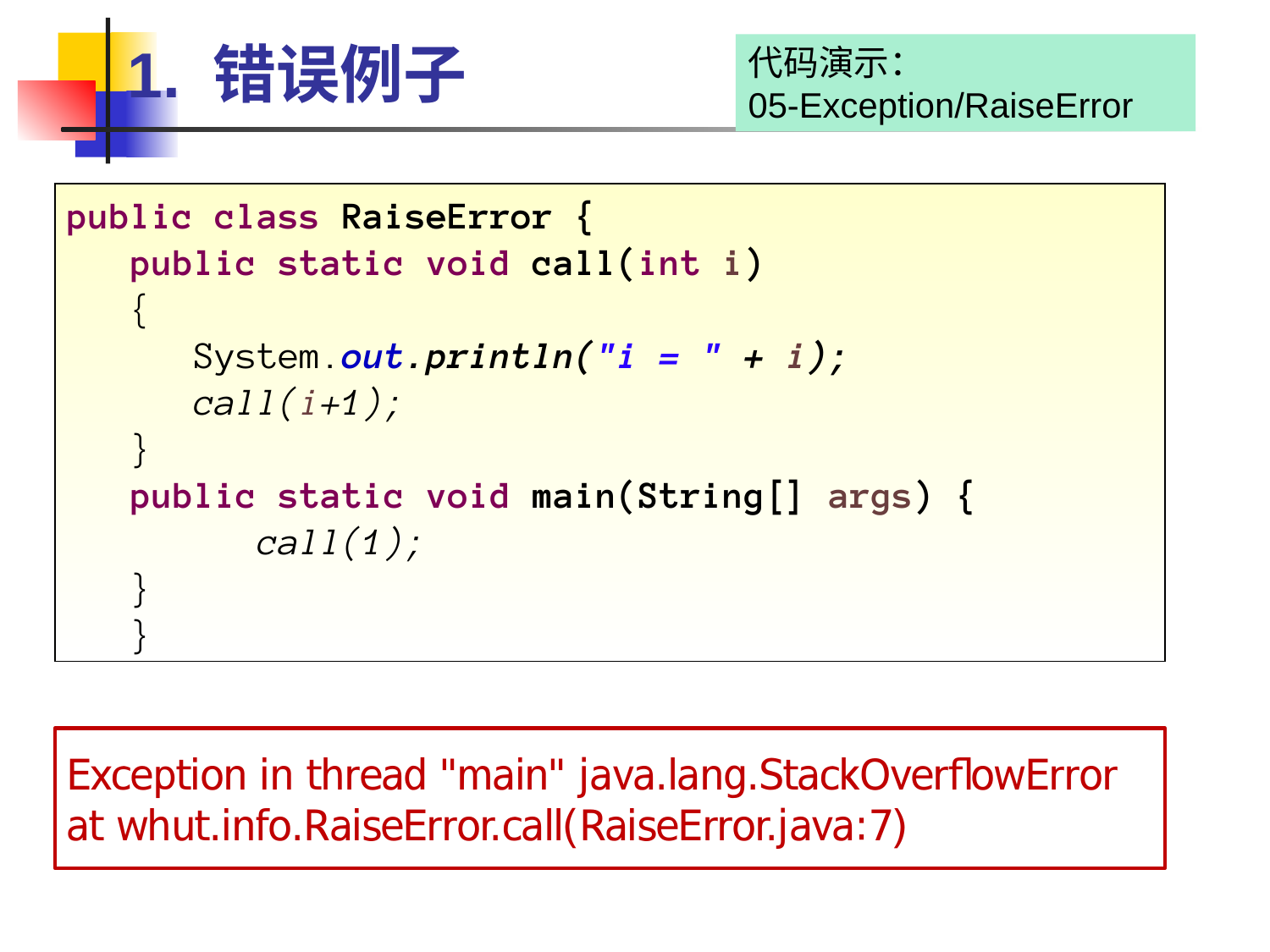

# 1. 错误例子
代码演示：
05-Exception/RaiseError
public class RaiseError {
public static void call(int i)
{
System.out.println("i = " + i);
call(i+1);
}
public static void main(String[] args) {
	call(1);
}
}
Exception in thread "main" java.lang.StackOverflowError
at whut.info.RaiseError.call(RaiseError.java:7)